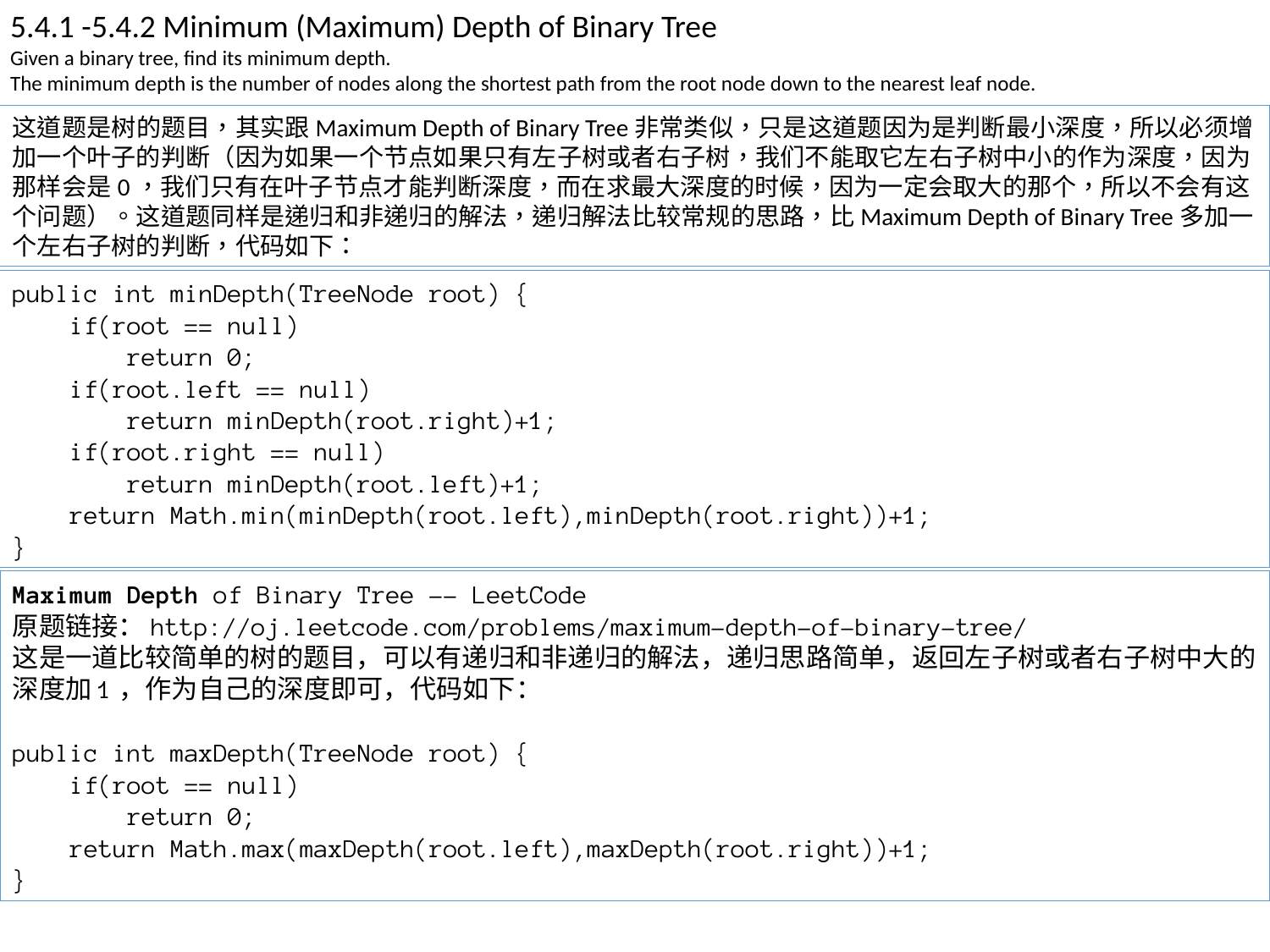

5.4.1 -5.4.2 Minimum (Maximum) Depth of Binary Tree
Given a binary tree, find its minimum depth.
The minimum depth is the number of nodes along the shortest path from the root node down to the nearest leaf node.
这道题是树的题目，其实跟Maximum Depth of Binary Tree非常类似，只是这道题因为是判断最小深度，所以必须增加一个叶子的判断（因为如果一个节点如果只有左子树或者右子树，我们不能取它左右子树中小的作为深度，因为那样会是0，我们只有在叶子节点才能判断深度，而在求最大深度的时候，因为一定会取大的那个，所以不会有这个问题）。这道题同样是递归和非递归的解法，递归解法比较常规的思路，比Maximum Depth of Binary Tree多加一个左右子树的判断，代码如下：
public int minDepth(TreeNode root) {
    if(root == null)
        return 0;
    if(root.left == null)
        return minDepth(root.right)+1;
    if(root.right == null)
        return minDepth(root.left)+1;
    return Math.min(minDepth(root.left),minDepth(root.right))+1;
}
Maximum Depth of Binary Tree -- LeetCode
原题链接：http://oj.leetcode.com/problems/maximum-depth-of-binary-tree/
这是一道比较简单的树的题目，可以有递归和非递归的解法，递归思路简单，返回左子树或者右子树中大的深度加1，作为自己的深度即可，代码如下：

public int maxDepth(TreeNode root) {
    if(root == null)
        return 0;
    return Math.max(maxDepth(root.left),maxDepth(root.right))+1;
}